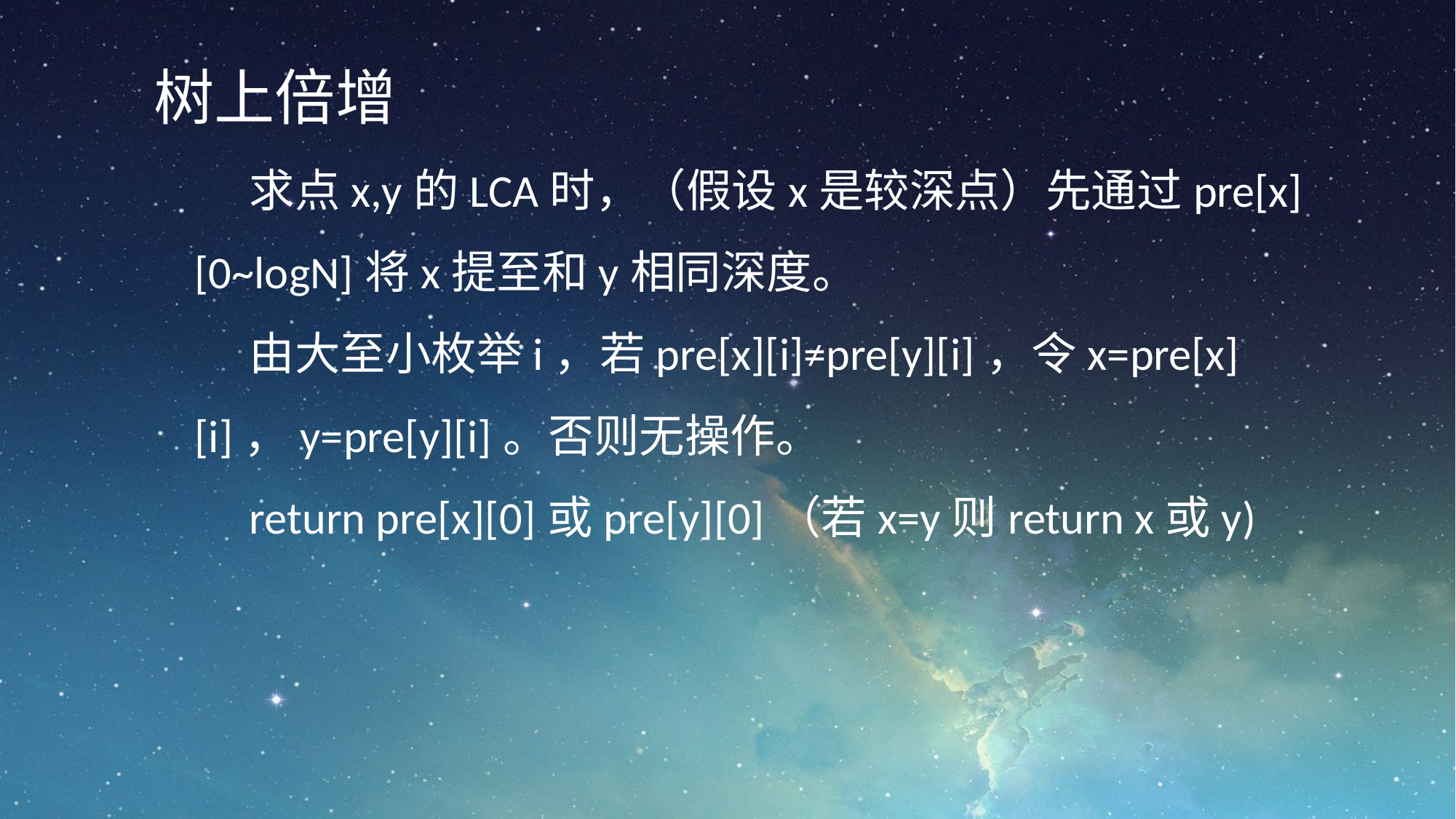

树上倍增
求点x,y的LCA时，（假设x是较深点）先通过pre[x][0~logN]将x提至和y相同深度。
由大至小枚举i，若pre[x][i]≠pre[y][i]，令x=pre[x][i]，y=pre[y][i]。否则无操作。
return pre[x][0]或pre[y][0]（若x=y则return x或y)